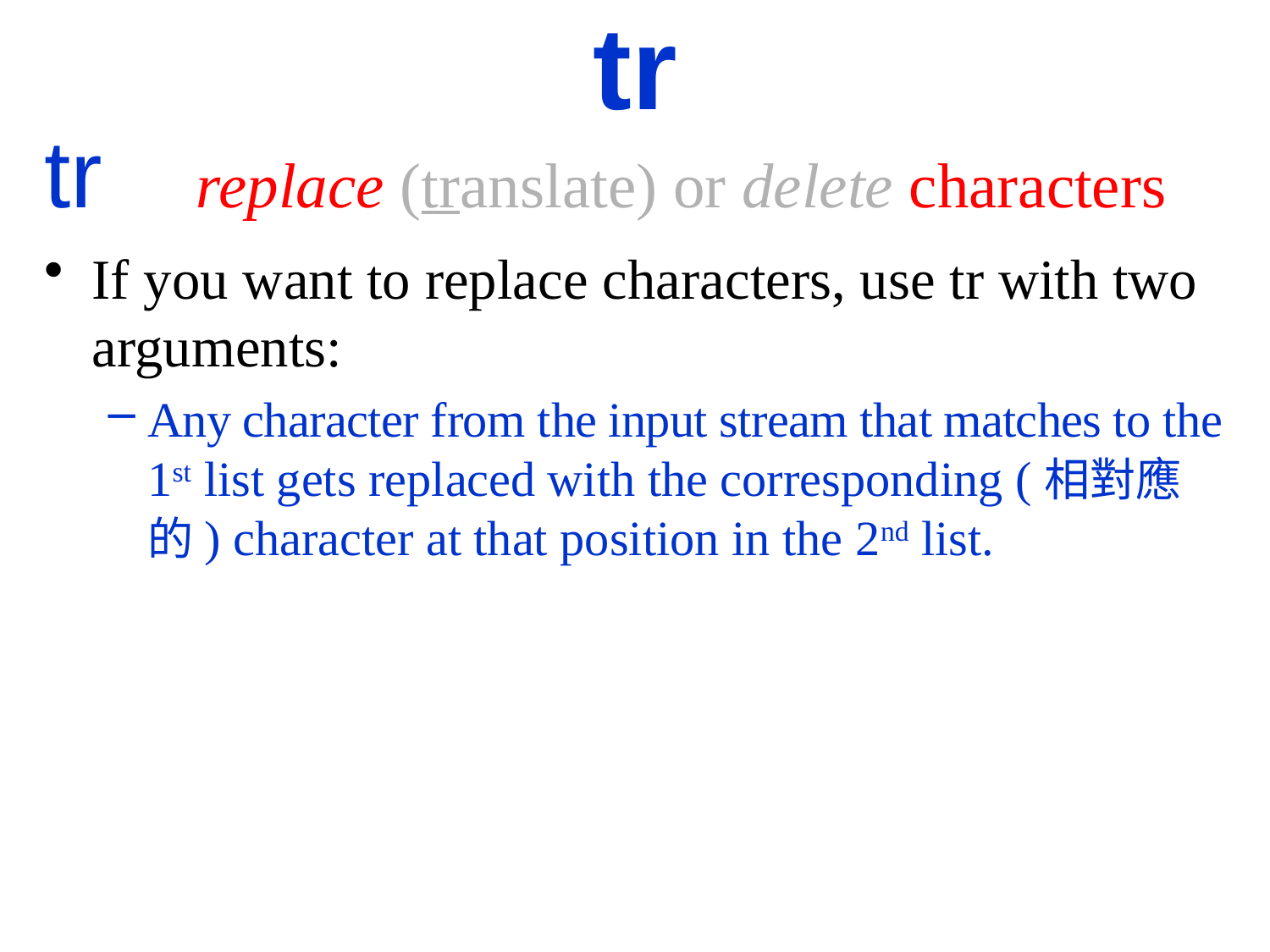

tr
tr   replace (translate) or delete characters

If you want to replace characters, use tr with two arguments:
Any character from the input stream that matches to the 1st list gets replaced with the corresponding (相對應的) character at that position in the 2nd list.